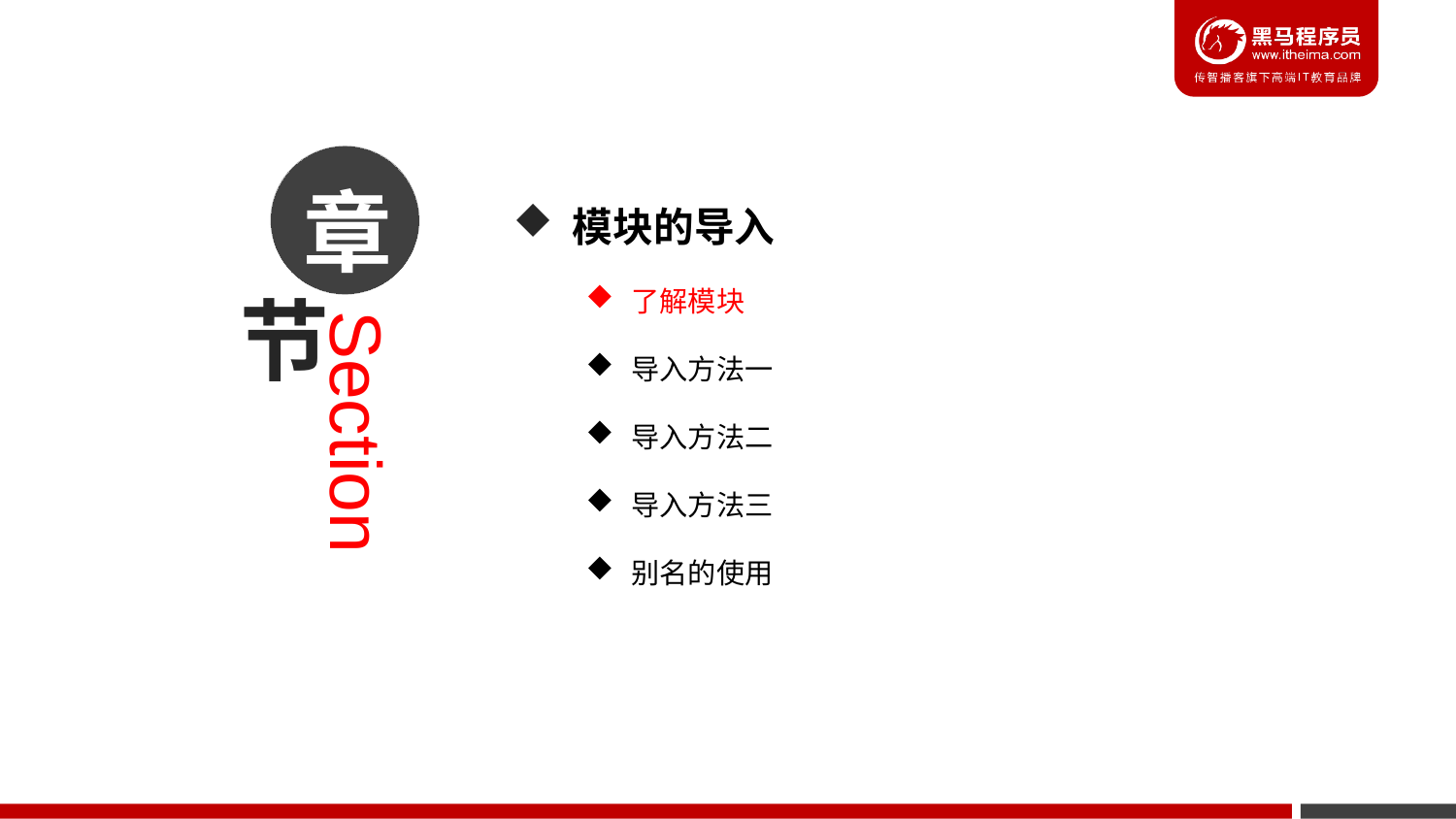

章
 模块的导入
了解模块
导入方法一
导入方法二
导入方法三
别名的使用
节
Section